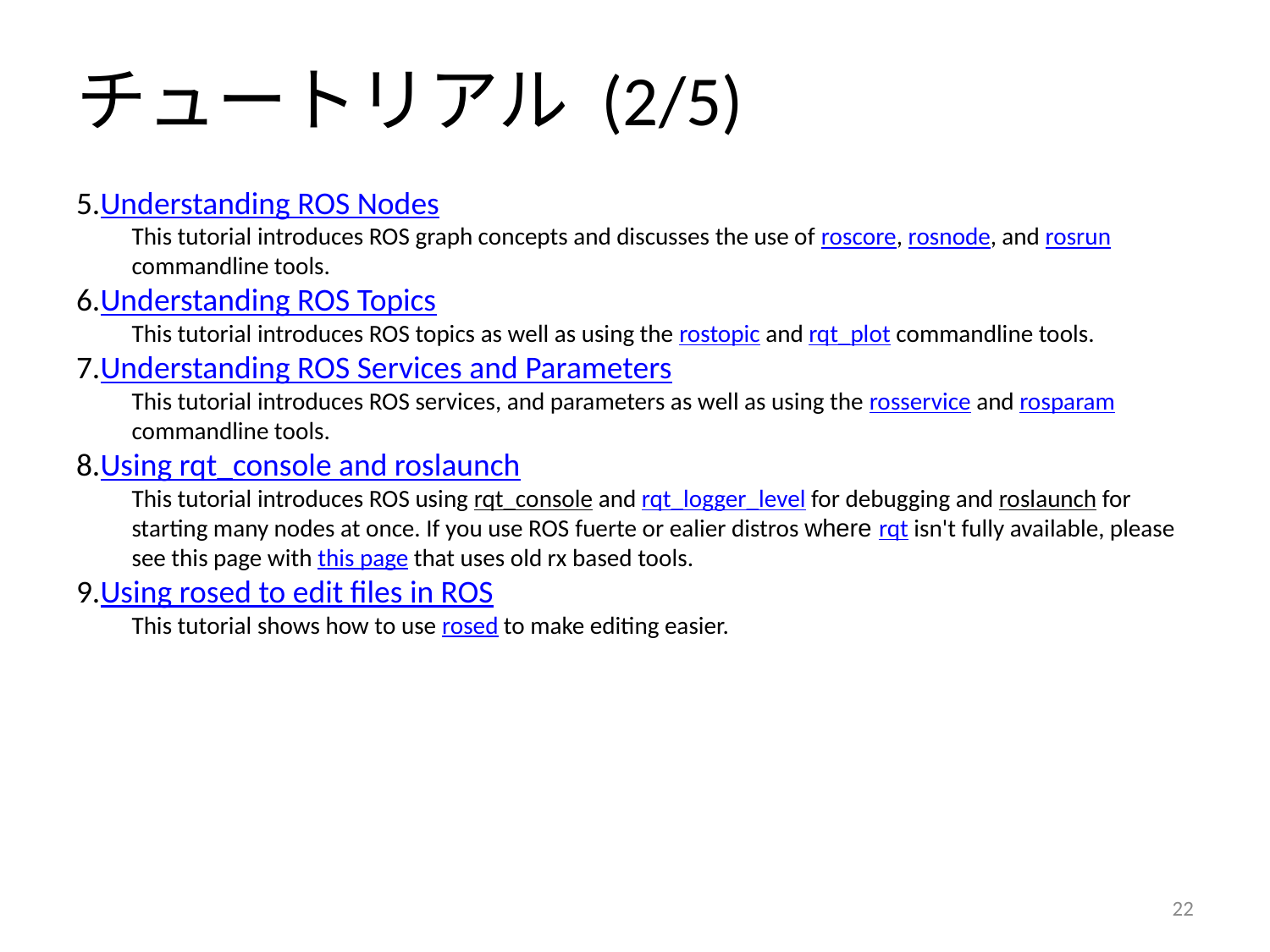

# チュートリアル (2/5)
Understanding ROS Nodes
This tutorial introduces ROS graph concepts and discusses the use of roscore, rosnode, and rosrun commandline tools.
Understanding ROS Topics
This tutorial introduces ROS topics as well as using the rostopic and rqt_plot commandline tools.
Understanding ROS Services and Parameters
This tutorial introduces ROS services, and parameters as well as using the rosservice and rosparam commandline tools.
Using rqt_console and roslaunch
This tutorial introduces ROS using rqt_console and rqt_logger_level for debugging and roslaunch for starting many nodes at once. If you use ROS fuerte or ealier distros where rqt isn't fully available, please see this page with this page that uses old rx based tools.
Using rosed to edit files in ROS
This tutorial shows how to use rosed to make editing easier.

22